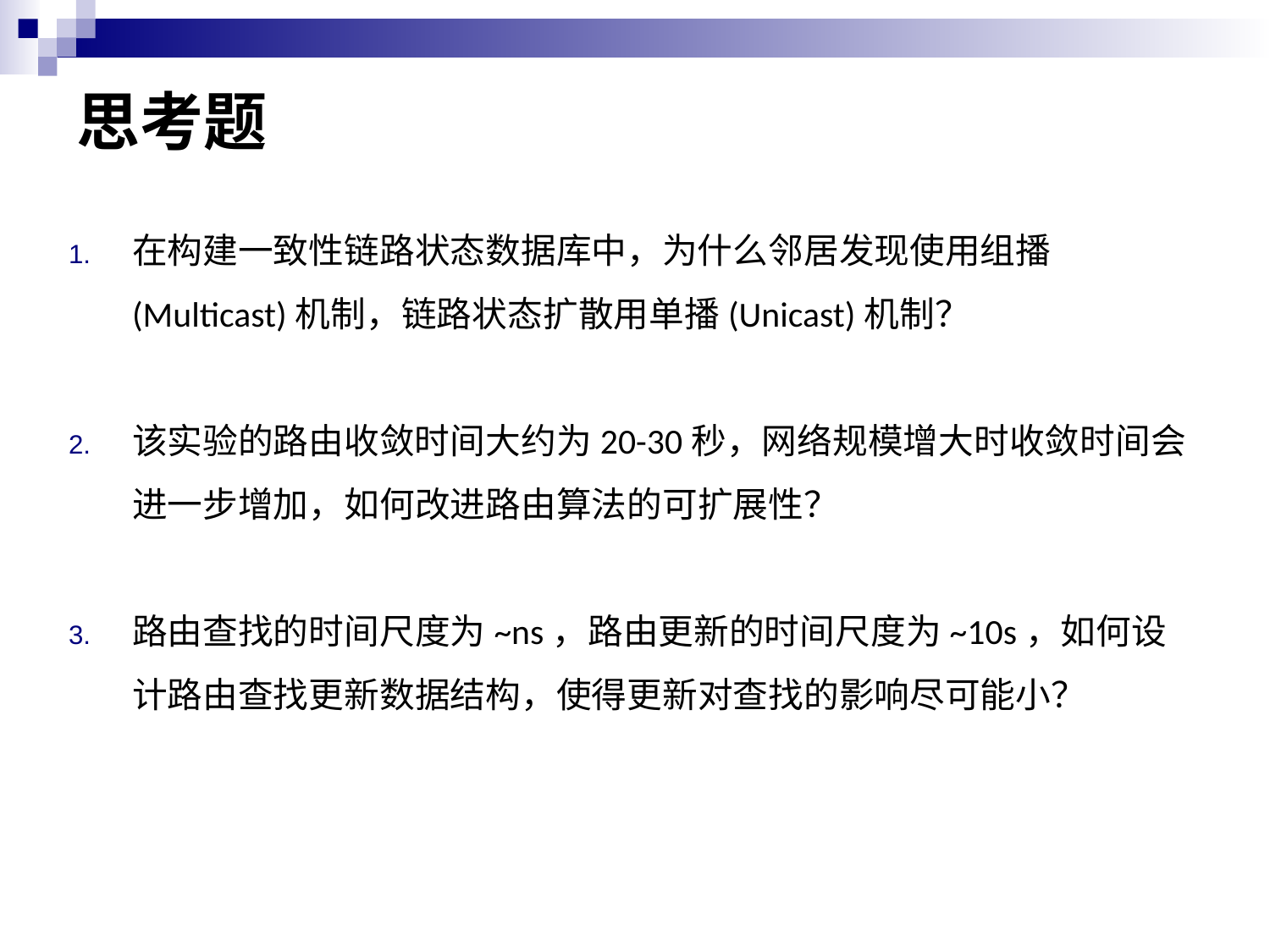

# 思考题
在构建一致性链路状态数据库中，为什么邻居发现使用组播(Multicast)机制，链路状态扩散用单播(Unicast)机制？

该实验的路由收敛时间大约为20-30秒，网络规模增大时收敛时间会进一步增加，如何改进路由算法的可扩展性？

路由查找的时间尺度为~ns，路由更新的时间尺度为~10s，如何设计路由查找更新数据结构，使得更新对查找的影响尽可能小？
25